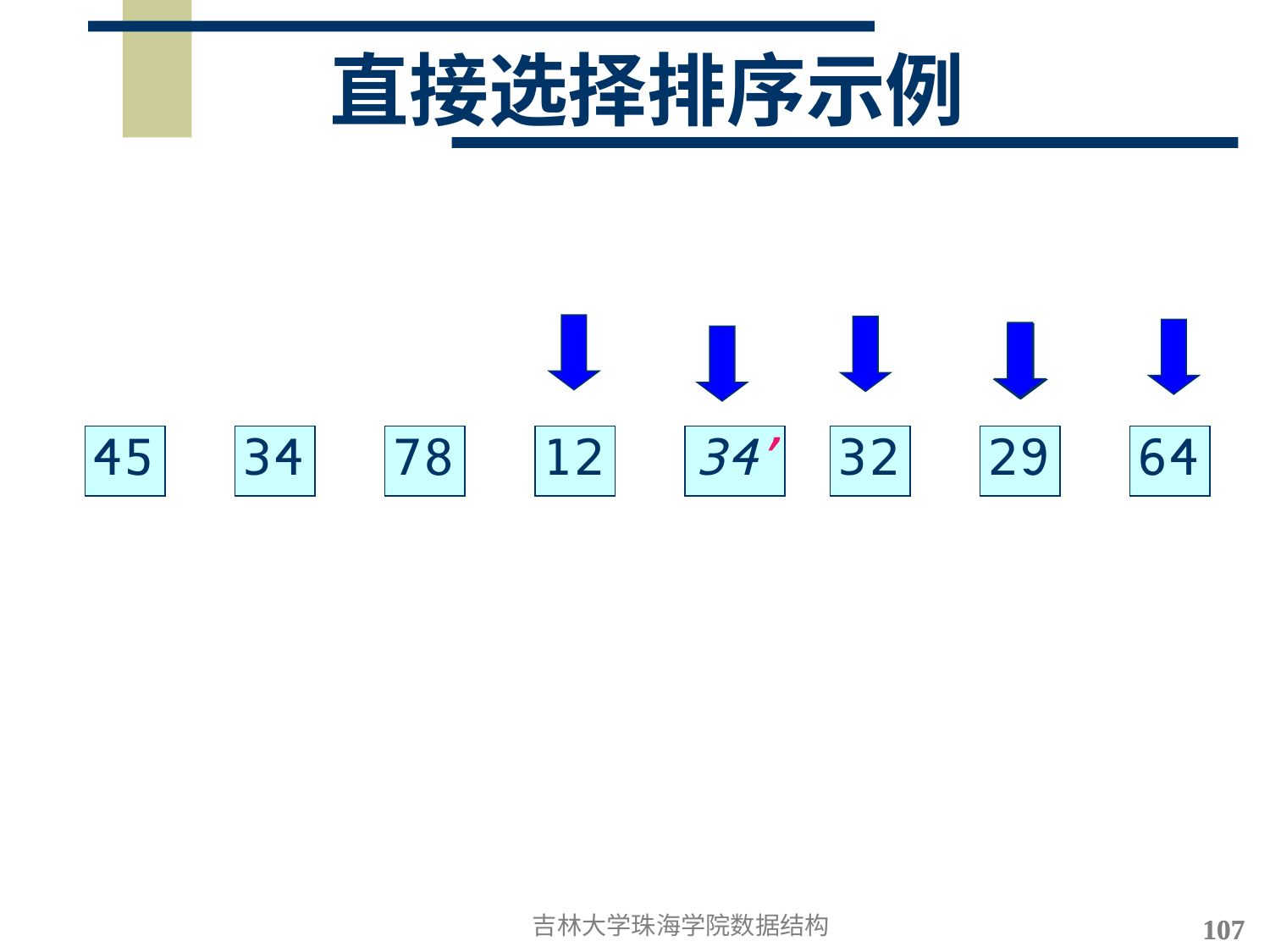

直接选择排序示例

45
34
78
12
34’
32
29
64
吉林大学珠海学院数据结构